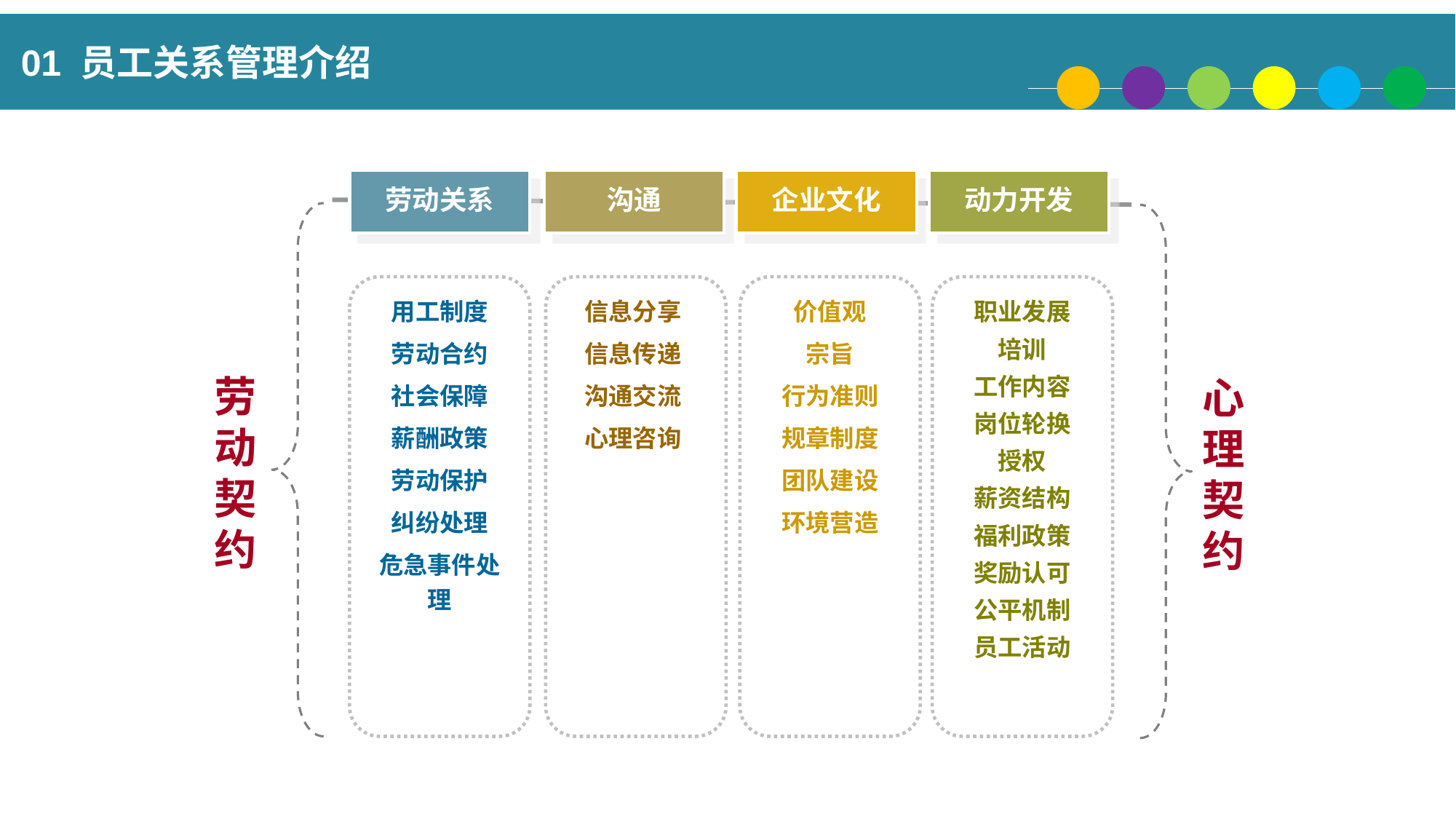

01 员工关系管理介绍

劳动关系
沟通
企业文化
动力开发

用工制度
劳动合约
社会保障
薪酬政策
劳动保护
纠纷处理
危急事件处理
信息分享
信息传递
沟通交流
心理咨询

价值观
宗旨
行为准则
规章制度
团队建设
环境营造
职业发展
培训
工作内容
岗位轮换
授权
薪资结构
福利政策
奖励认可
公平机制
员工活动
劳动契约
心理契约
4